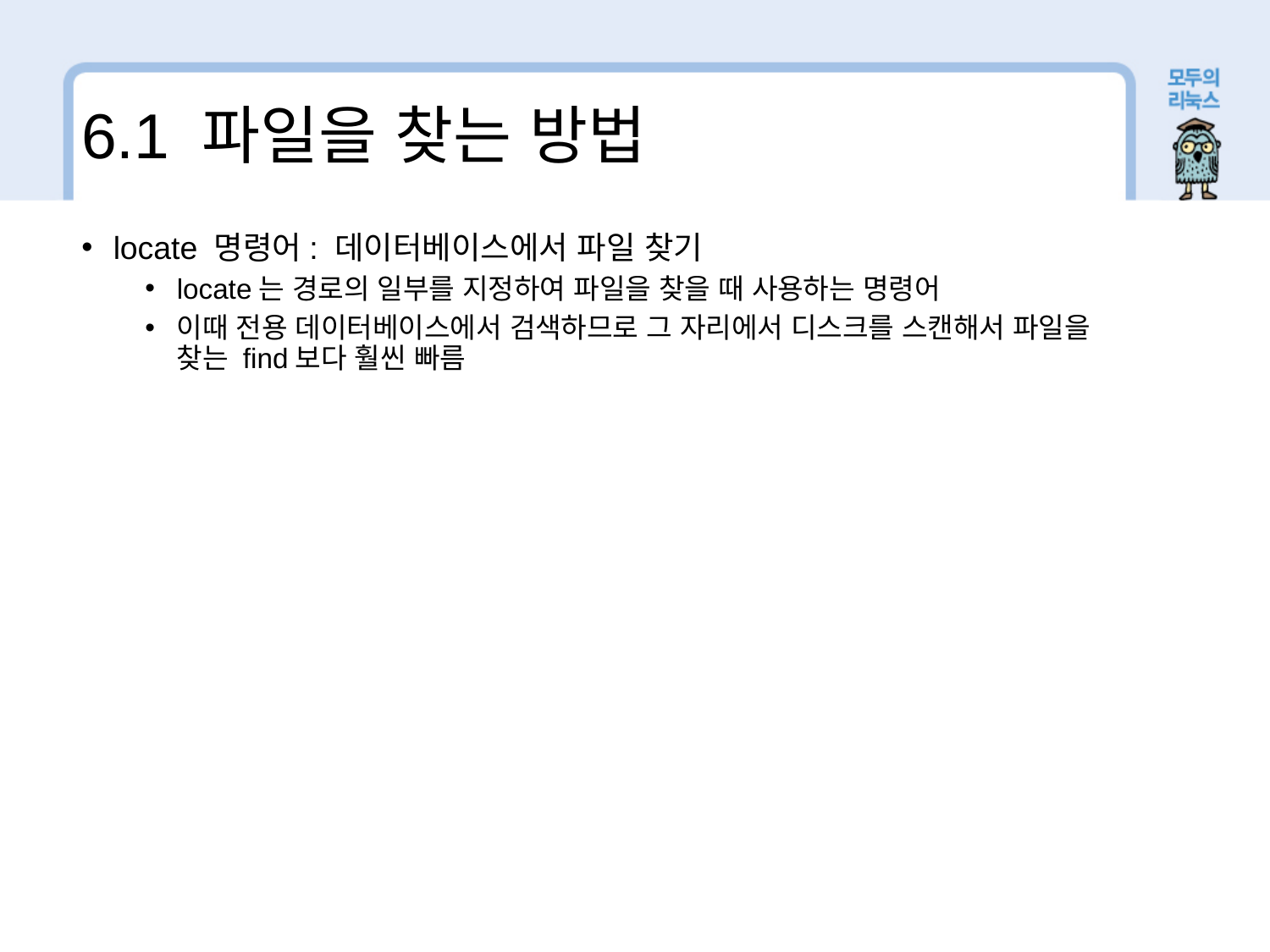

6.1 파일을 찾는 방법
locate 명령어: 데이터베이스에서 파일 찾기
locate는 경로의 일부를 지정하여 파일을 찾을 때 사용하는 명령어
이때 전용 데이터베이스에서 검색하므로 그 자리에서 디스크를 스캔해서 파일을 찾는 find보다 훨씬 빠름